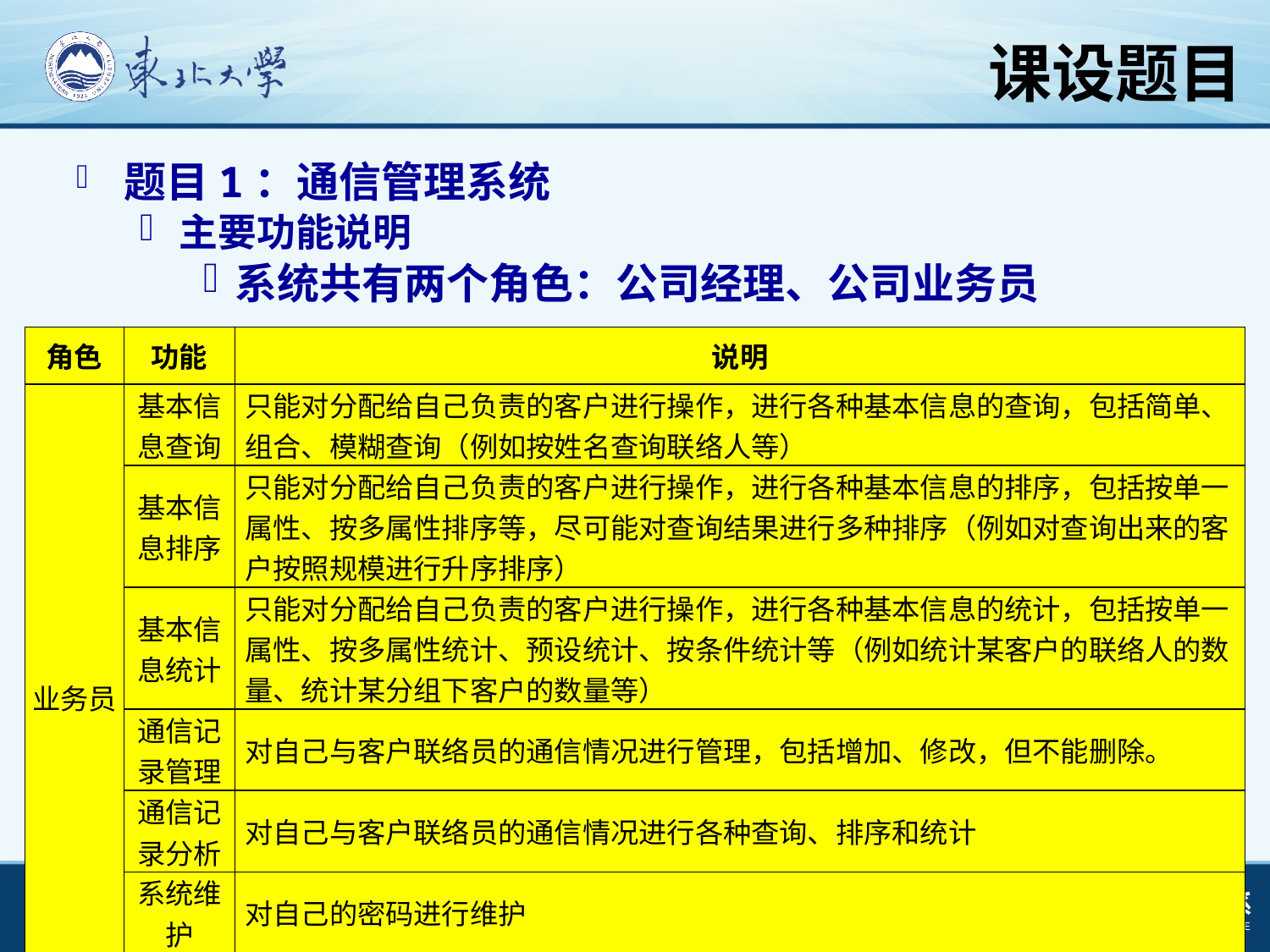

# 课设题目
题目1：通信管理系统
主要功能说明
系统共有两个角色：公司经理、公司业务员

| 角色 | 功能 | 说明 |
| --- | --- | --- |
| 业务员 | 基本信息查询 | 只能对分配给自己负责的客户进行操作，进行各种基本信息的查询，包括简单、组合、模糊查询（例如按姓名查询联络人等） |
|  | 基本信息排序 | 只能对分配给自己负责的客户进行操作，进行各种基本信息的排序，包括按单一属性、按多属性排序等，尽可能对查询结果进行多种排序（例如对查询出来的客户按照规模进行升序排序） |
|  | 基本信息统计 | 只能对分配给自己负责的客户进行操作，进行各种基本信息的统计，包括按单一属性、按多属性统计、预设统计、按条件统计等（例如统计某客户的联络人的数量、统计某分组下客户的数量等） |
|  | 通信记录管理 | 对自己与客户联络员的通信情况进行管理，包括增加、修改，但不能删除。 |
|  | 通信记录分析 | 对自己与客户联络员的通信情况进行各种查询、排序和统计 |
|  | 系统维护 | 对自己的密码进行维护 |
|  | 其他 | 可增加其他有用的功能 |